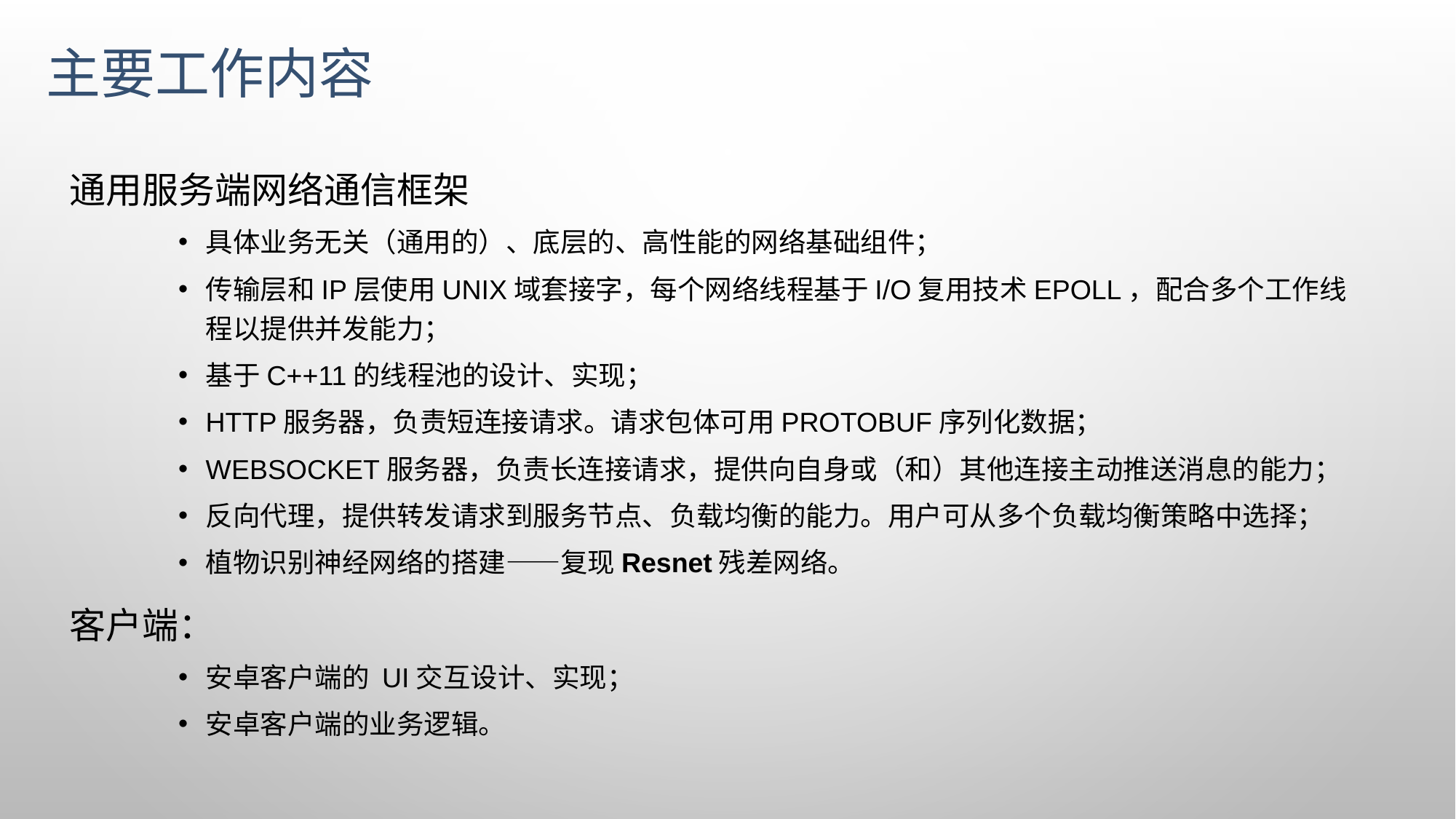

主要工作内容
通用服务端网络通信框架
具体业务无关（通用的）、底层的、高性能的网络基础组件；
传输层和IP层使用Unix域套接字，每个网络线程基于I/O复用技术epoll，配合多个工作线程以提供并发能力；
基于C++11的线程池的设计、实现；
Http服务器，负责短连接请求。请求包体可用Protobuf序列化数据；
WebSocket服务器，负责长连接请求，提供向自身或（和）其他连接主动推送消息的能力；
反向代理，提供转发请求到服务节点、负载均衡的能力。用户可从多个负载均衡策略中选择；
植物识别神经网络的搭建——复现Resnet残差网络。
客户端：
安卓客户端的 UI交互设计、实现；
安卓客户端的业务逻辑。